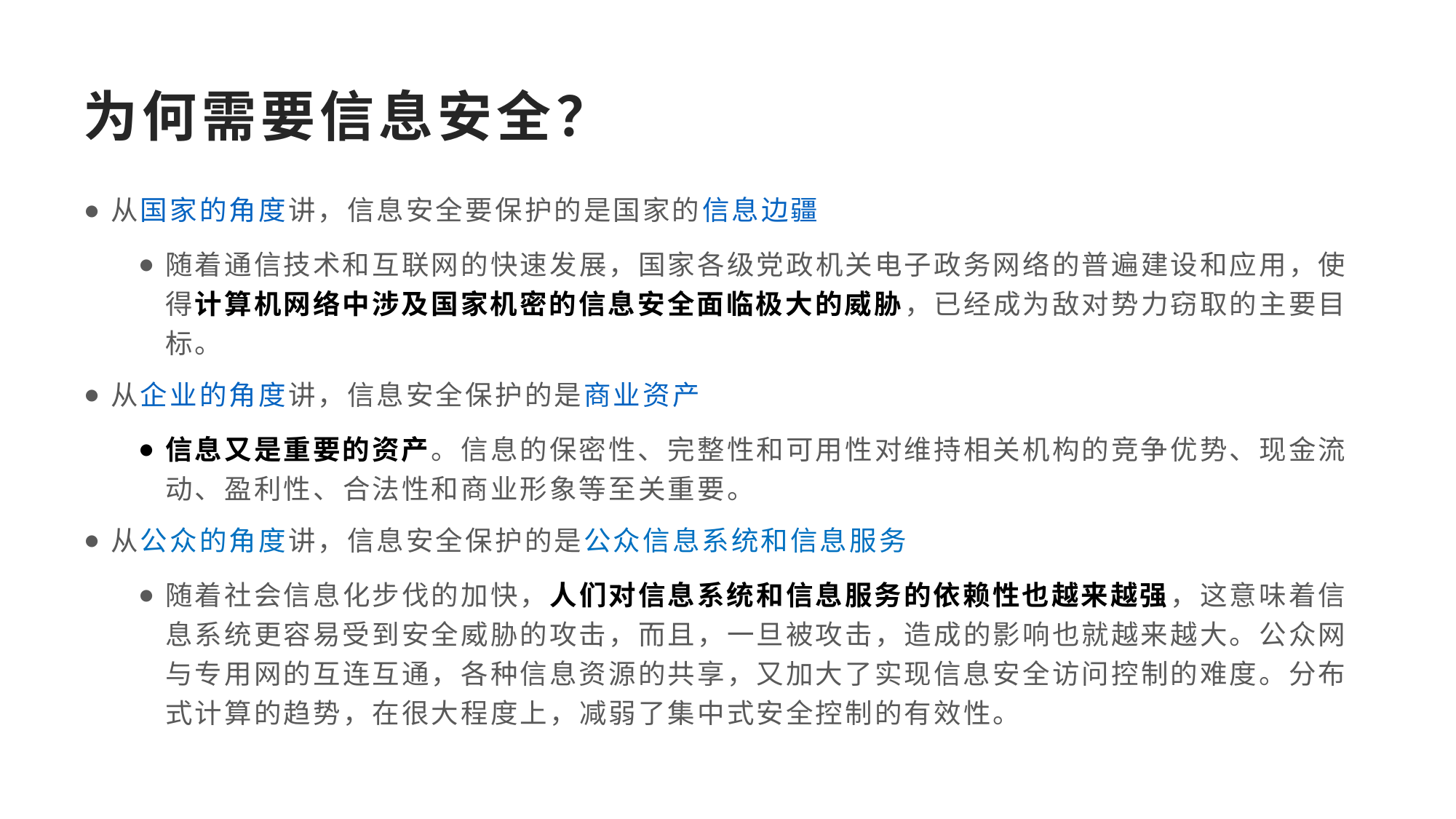

# 为何需要信息安全？
从国家的角度讲，信息安全要保护的是国家的信息边疆
随着通信技术和互联网的快速发展，国家各级党政机关电子政务网络的普遍建设和应用，使得计算机网络中涉及国家机密的信息安全面临极大的威胁，已经成为敌对势力窃取的主要目标。
从企业的角度讲，信息安全保护的是商业资产
信息又是重要的资产。信息的保密性、完整性和可用性对维持相关机构的竞争优势、现金流动、盈利性、合法性和商业形象等至关重要。
从公众的角度讲，信息安全保护的是公众信息系统和信息服务
随着社会信息化步伐的加快，人们对信息系统和信息服务的依赖性也越来越强，这意味着信息系统更容易受到安全威胁的攻击，而且，一旦被攻击，造成的影响也就越来越大。公众网与专用网的互连互通，各种信息资源的共享，又加大了实现信息安全访问控制的难度。分布式计算的趋势，在很大程度上，减弱了集中式安全控制的有效性。